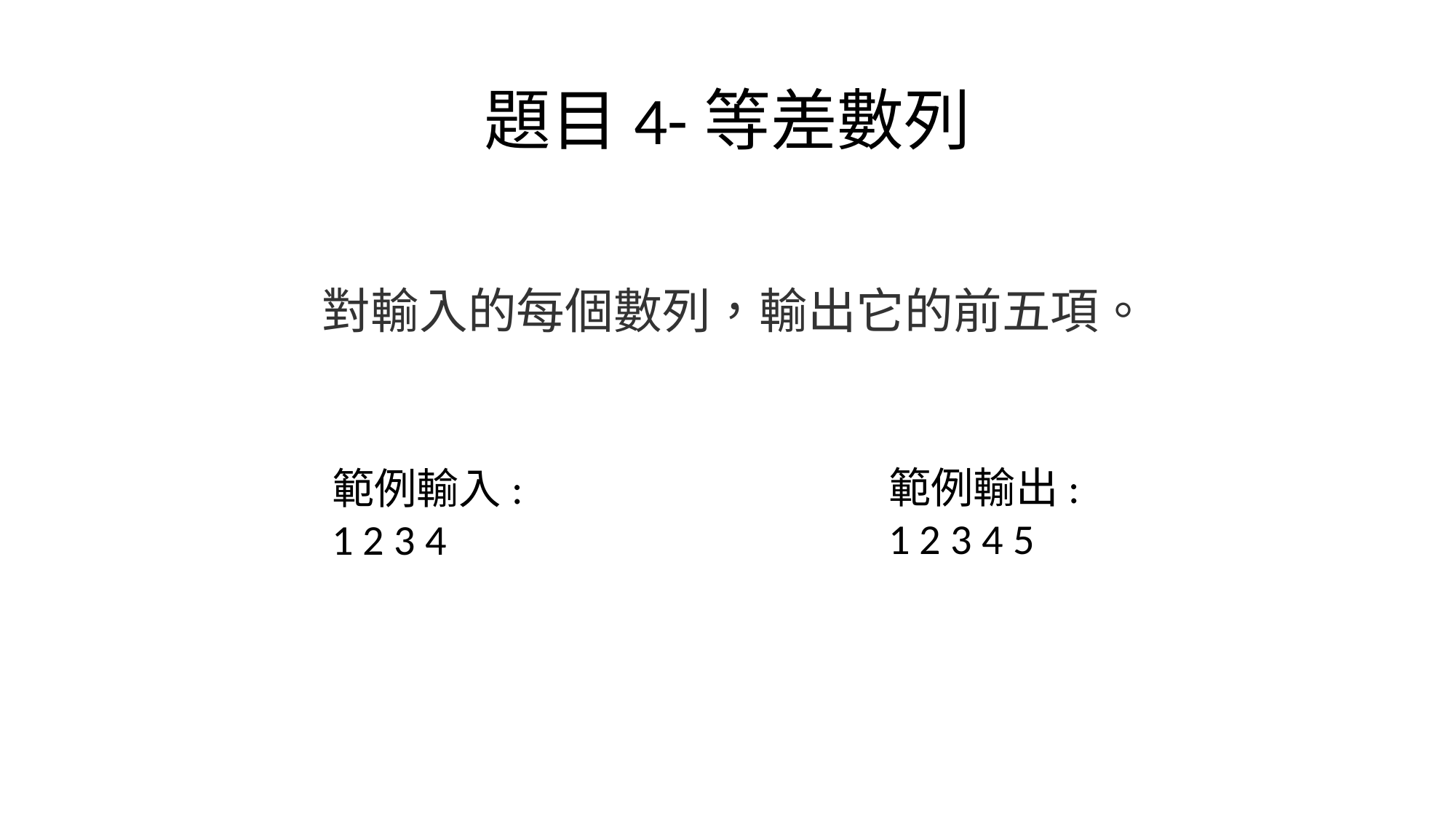

# 題目4-等差數列
對輸入的每個數列，輸出它的前五項。
範例輸出:
1 2 3 4 5
範例輸入:
1 2 3 4